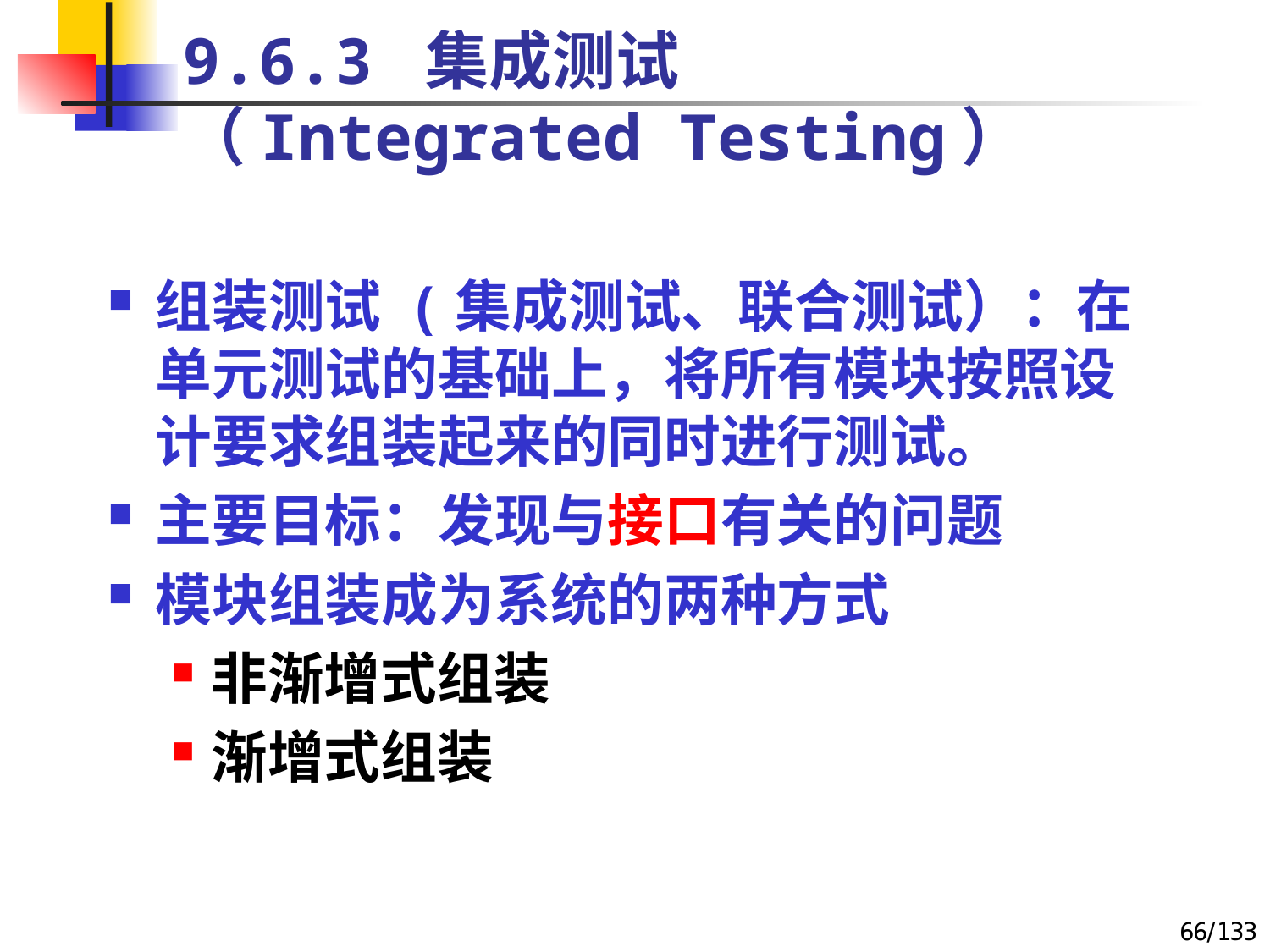

# 9.6.3 集成测试 （Integrated Testing）
组装测试 (集成测试、联合测试）：在单元测试的基础上，将所有模块按照设计要求组装起来的同时进行测试。
主要目标：发现与接口有关的问题
模块组装成为系统的两种方式
非渐增式组装
渐增式组装

66/133